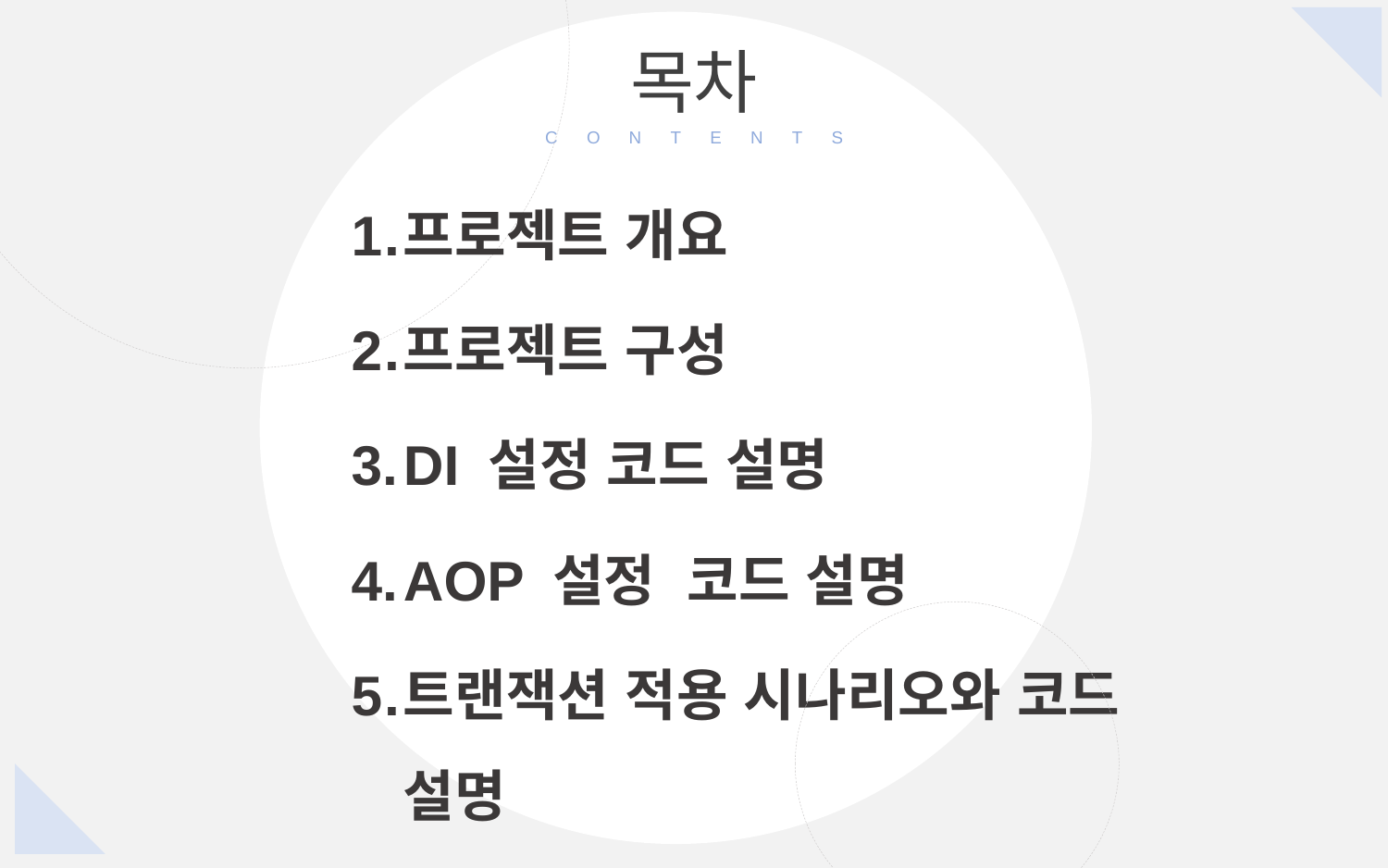

# 목차

CONTENTS
프로젝트 개요
프로젝트 구성
DI 설정 코드 설명
AOP 설정  코드 설명
트랜잭션 적용 시나리오와 코드 설명
실행 결과 화면